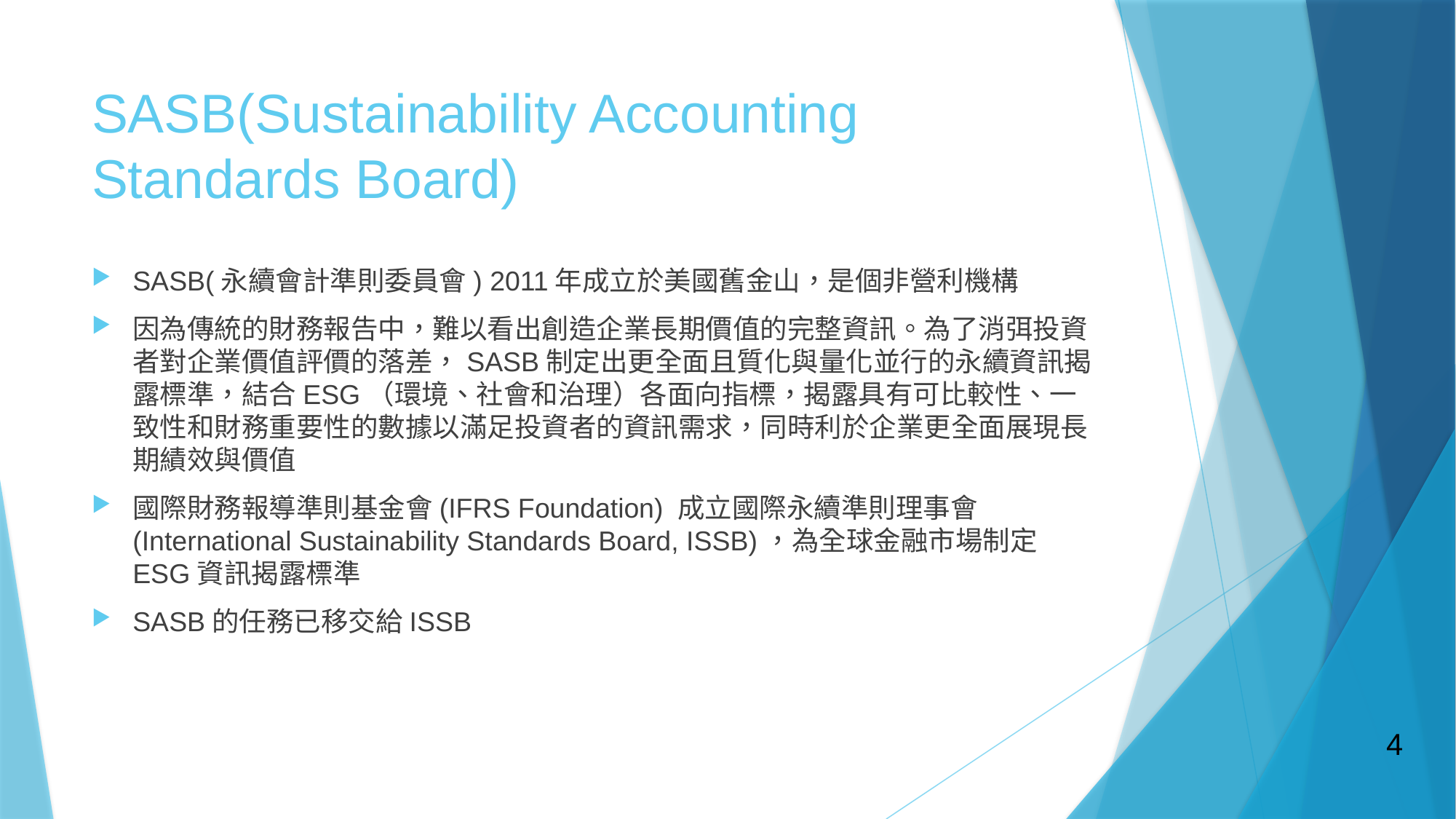

# SASB(Sustainability Accounting Standards Board)
SASB(永續會計準則委員會) 2011年成立於美國舊金山，是個非營利機構
因為傳統的財務報告中，難以看出創造企業長期價值的完整資訊。為了消弭投資者對企業價值評價的落差，SASB制定出更全面且質化與量化並行的永續資訊揭露標準，結合ESG（環境、社會和治理）各面向指標，揭露具有可比較性、一致性和財務重要性的數據以滿足投資者的資訊需求，同時利於企業更全面展現長期績效與價值
國際財務報導準則基金會(IFRS Foundation) 成立國際永續準則理事會(International Sustainability Standards Board, ISSB)，為全球金融市場制定ESG資訊揭露標準
SASB的任務已移交給ISSB

4